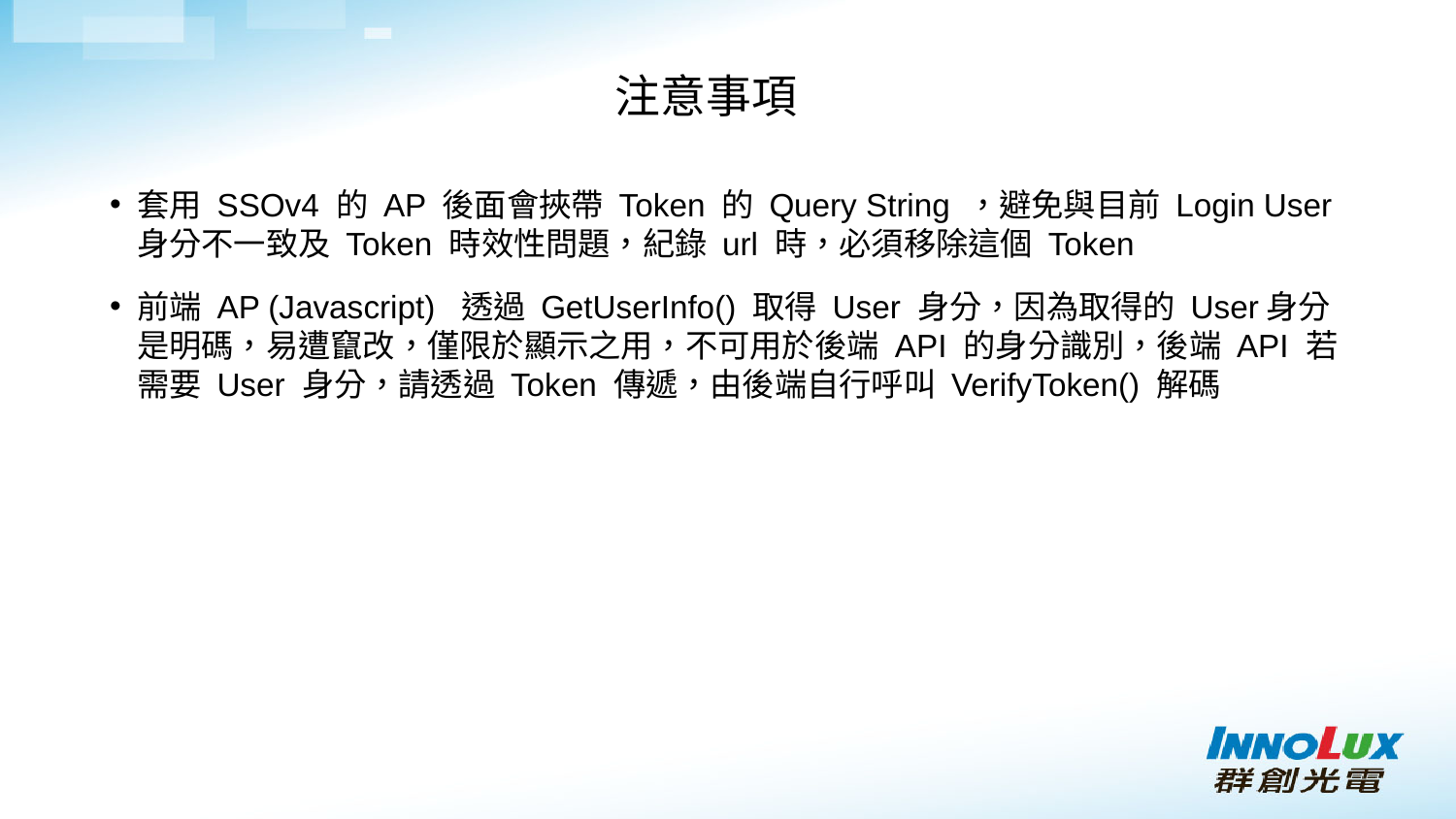

# 注意事項
套用 SSOv4 的 AP 後面會挾帶 Token 的 Query String ，避免與目前 Login User 身分不一致及 Token 時效性問題，紀錄 url 時，必須移除這個 Token
前端 AP (Javascript)  透過 GetUserInfo() 取得 User 身分，因為取得的 User身分是明碼，易遭竄改，僅限於顯示之用，不可用於後端 API 的身分識別，後端 API 若需要 User 身分，請透過 Token 傳遞，由後端自行呼叫 VerifyToken() 解碼